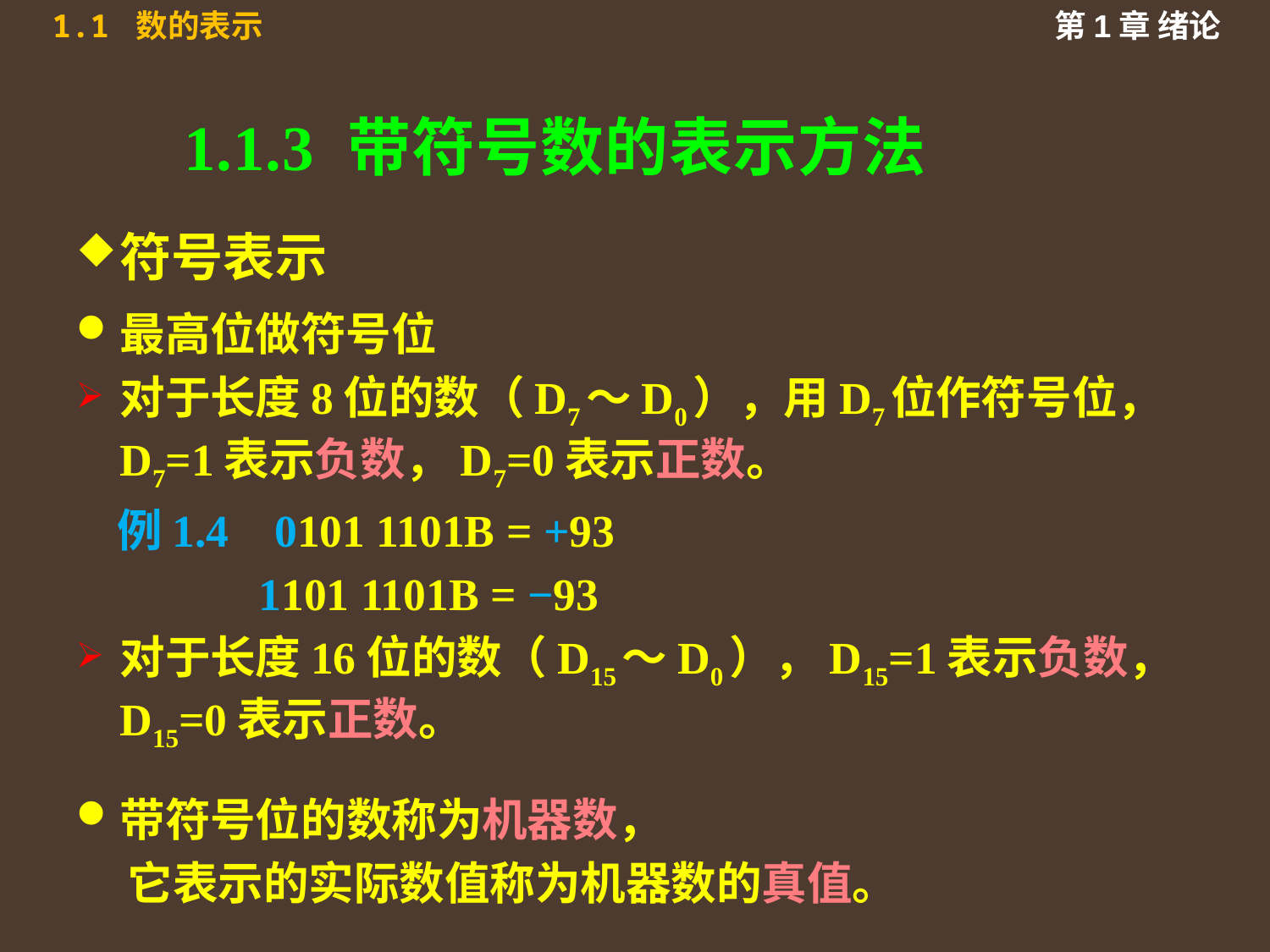

# 1.1.3 带符号数的表示方法
符号表示
最高位做符号位
对于长度8位的数（D7～D0），用D7位作符号位，D7=1表示负数，D7=0表示正数。
   例1.4    0101 1101B = +93
                1101 1101B = −93
对于长度16位的数（D15～D0），D15=1表示负数，D15=0表示正数。
带符号位的数称为机器数，
    它表示的实际数值称为机器数的真值。